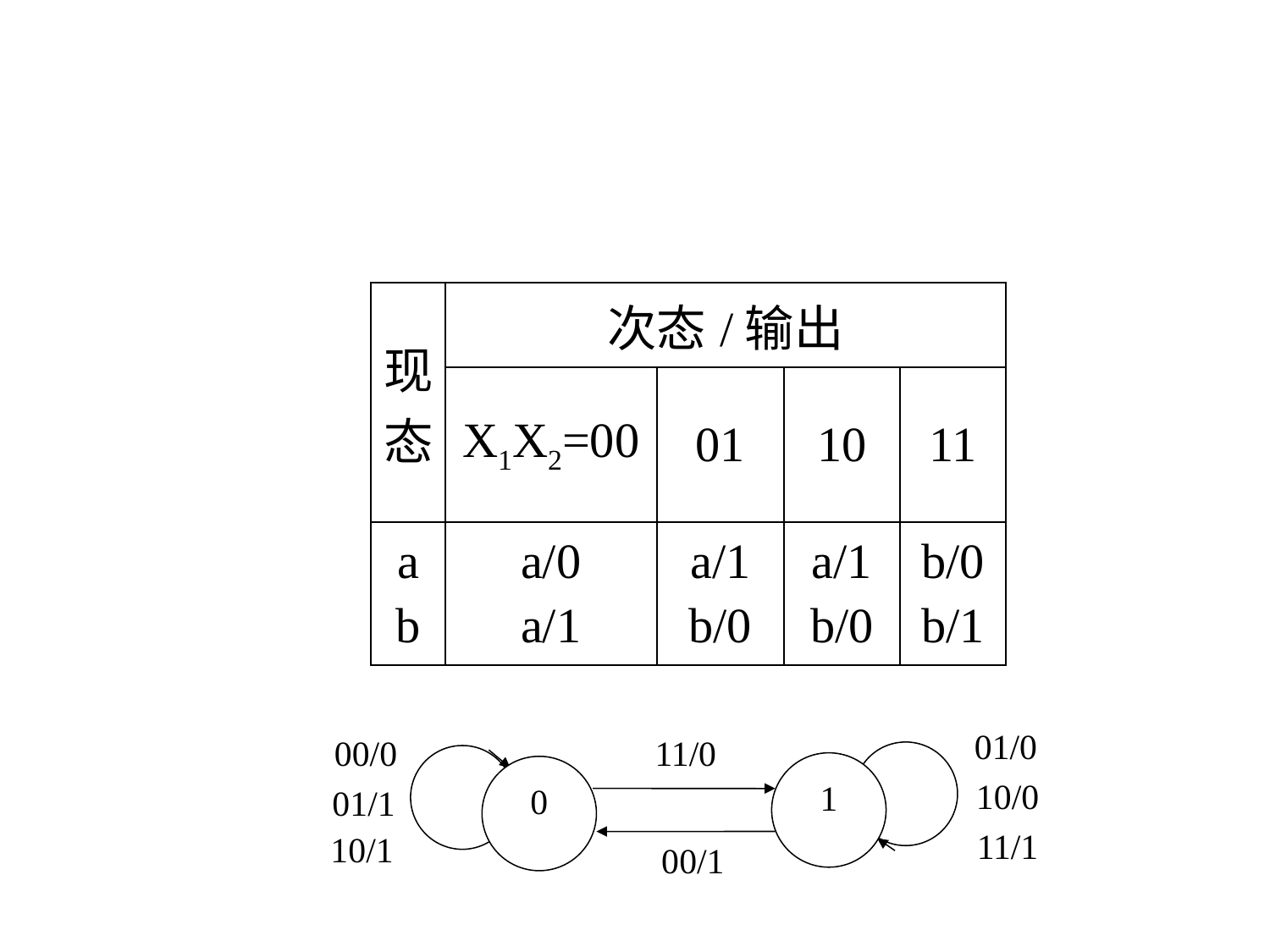

| 现态 | 次态/输出 |  |  |  |
| --- | --- | --- | --- | --- |
|  | X1X2=00 | 01 | 10 | 11 |
| a b | a/0 a/1 | a/1 b/0 | a/1 b/0 | b/0 b/1 |
01/0
00/0
11/0

1
0
10/0
01/1

11/1
10/1

00/1